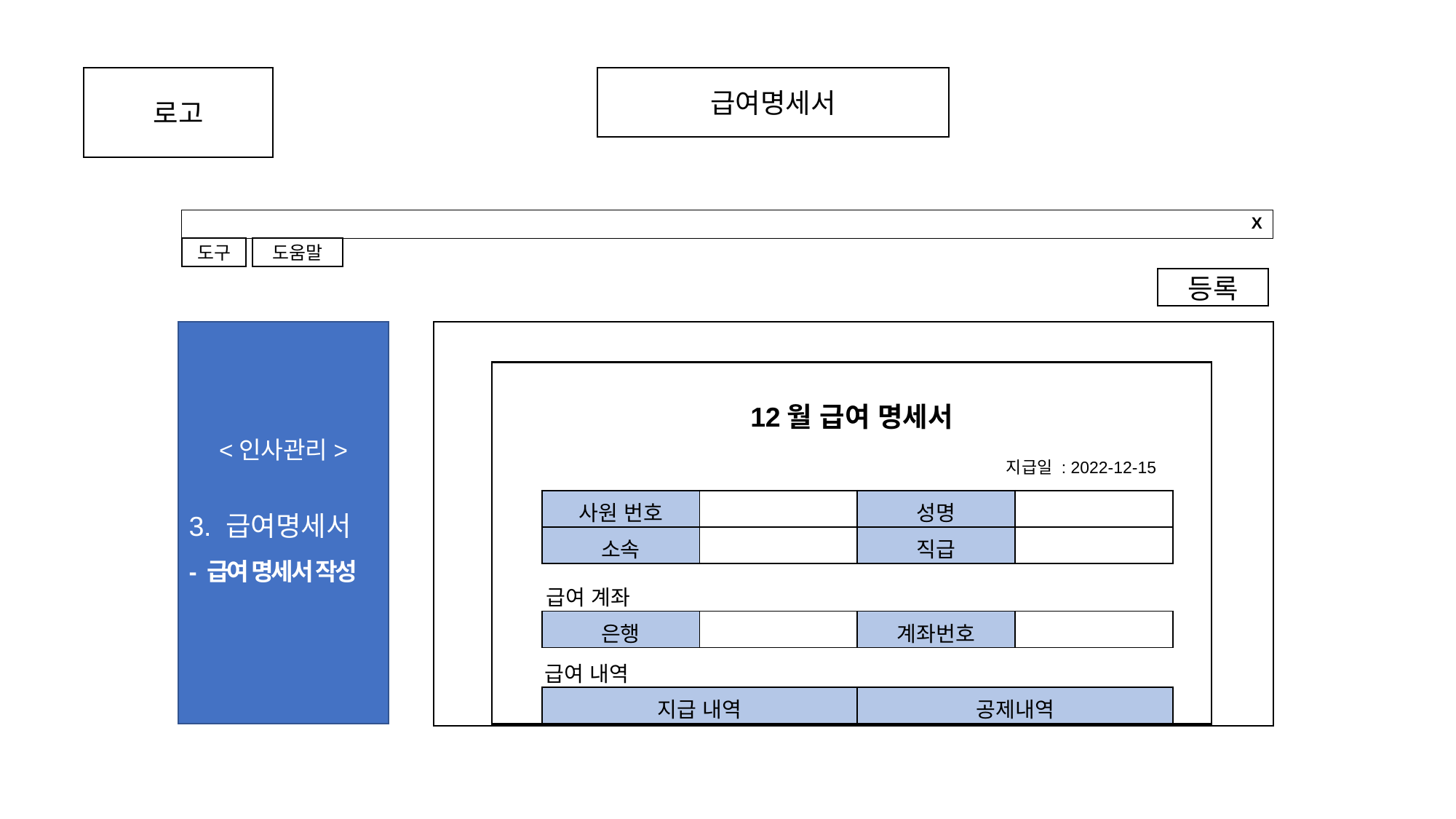

로고
급여명세서
# X
도움말
도구
등록
<인사관리>

3. 급여명세서
- 급여 명세서 작성

12월 급여 명세서
지급일 : 2022-12-15
| 사원 번호 |  | 성명 |  |
| --- | --- | --- | --- |
| 소속 |  | 직급 |  |
급여 계좌
| 은행 |  | 계좌번호 |  |
| --- | --- | --- | --- |
급여 내역
| 지급 내역 | 공제내역 |
| --- | --- |